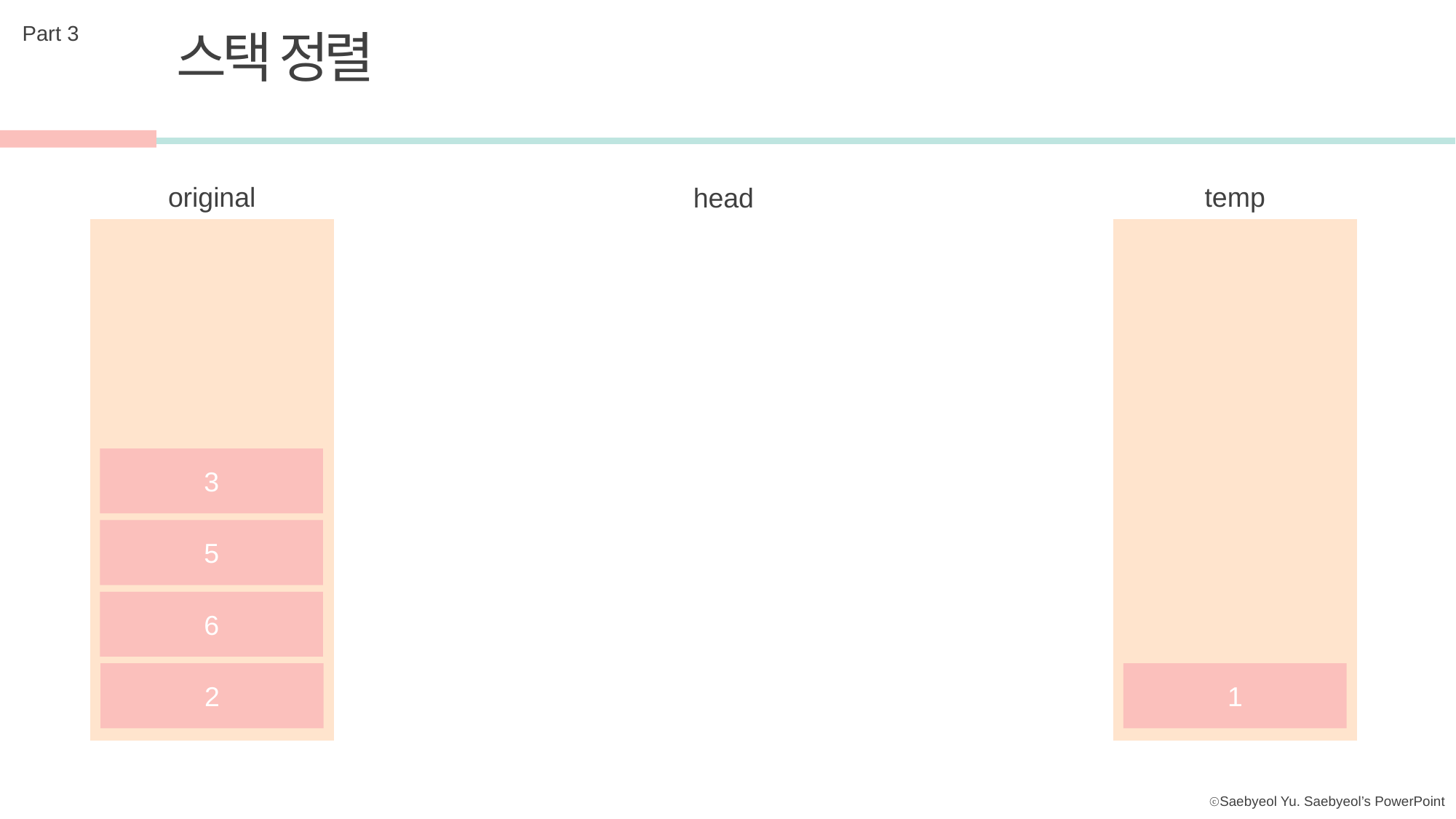

Part 3
스택 정렬

original
temp
head

3
5
6
2
1